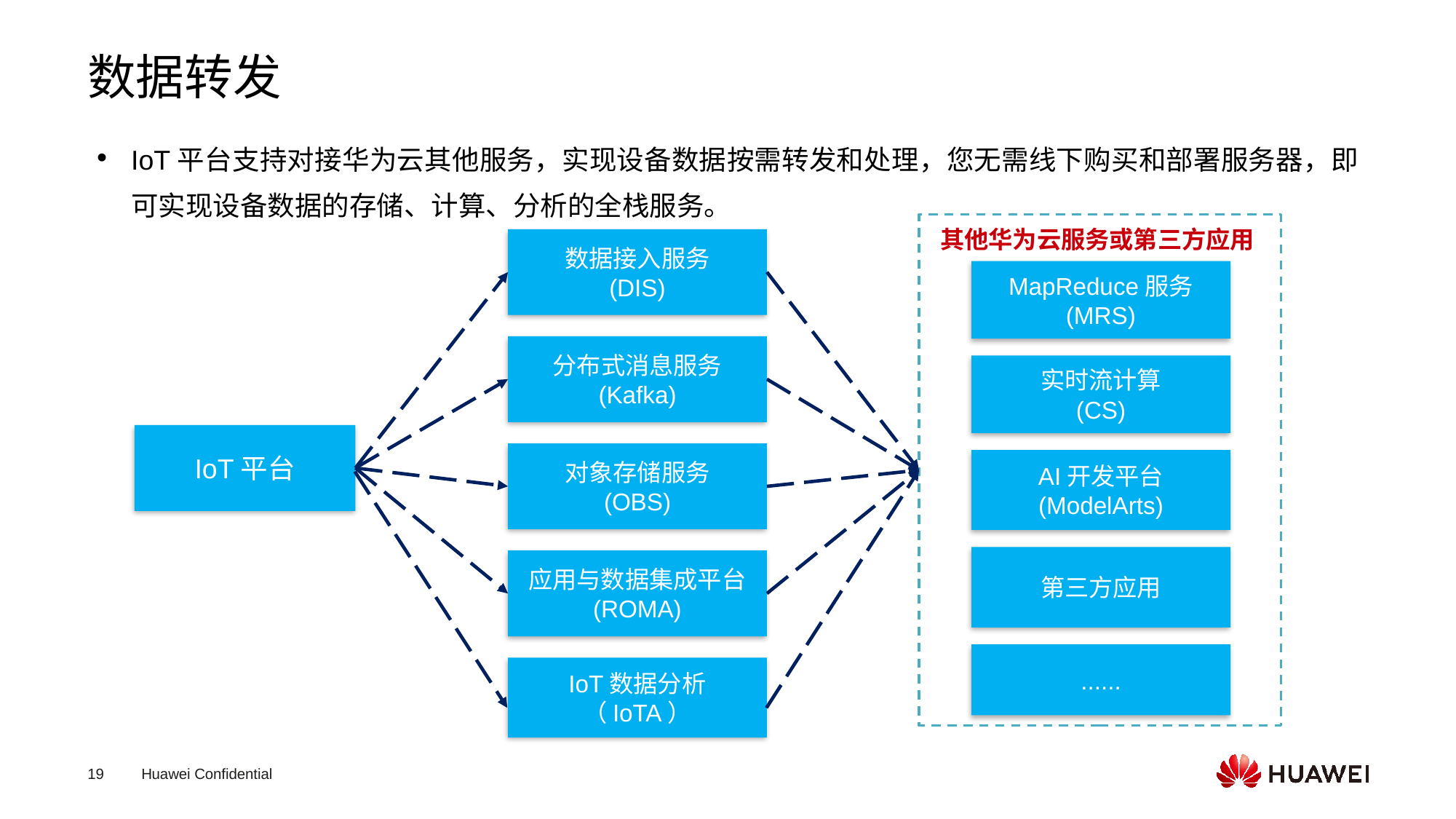

# 数据转发
IoT平台支持对接华为云其他服务，实现设备数据按需转发和处理，您无需线下购买和部署服务器，即可实现设备数据的存储、计算、分析的全栈服务。

其他华为云服务或第三方应用
数据接入服务
(DIS)
MapReduce服务
(MRS)
分布式消息服务
(Kafka)
实时流计算
(CS)
IoT平台
对象存储服务
(OBS)
AI开发平台
(ModelArts)
第三方应用
应用与数据集成平台
(ROMA)
......
IoT数据分析
（IoTA）